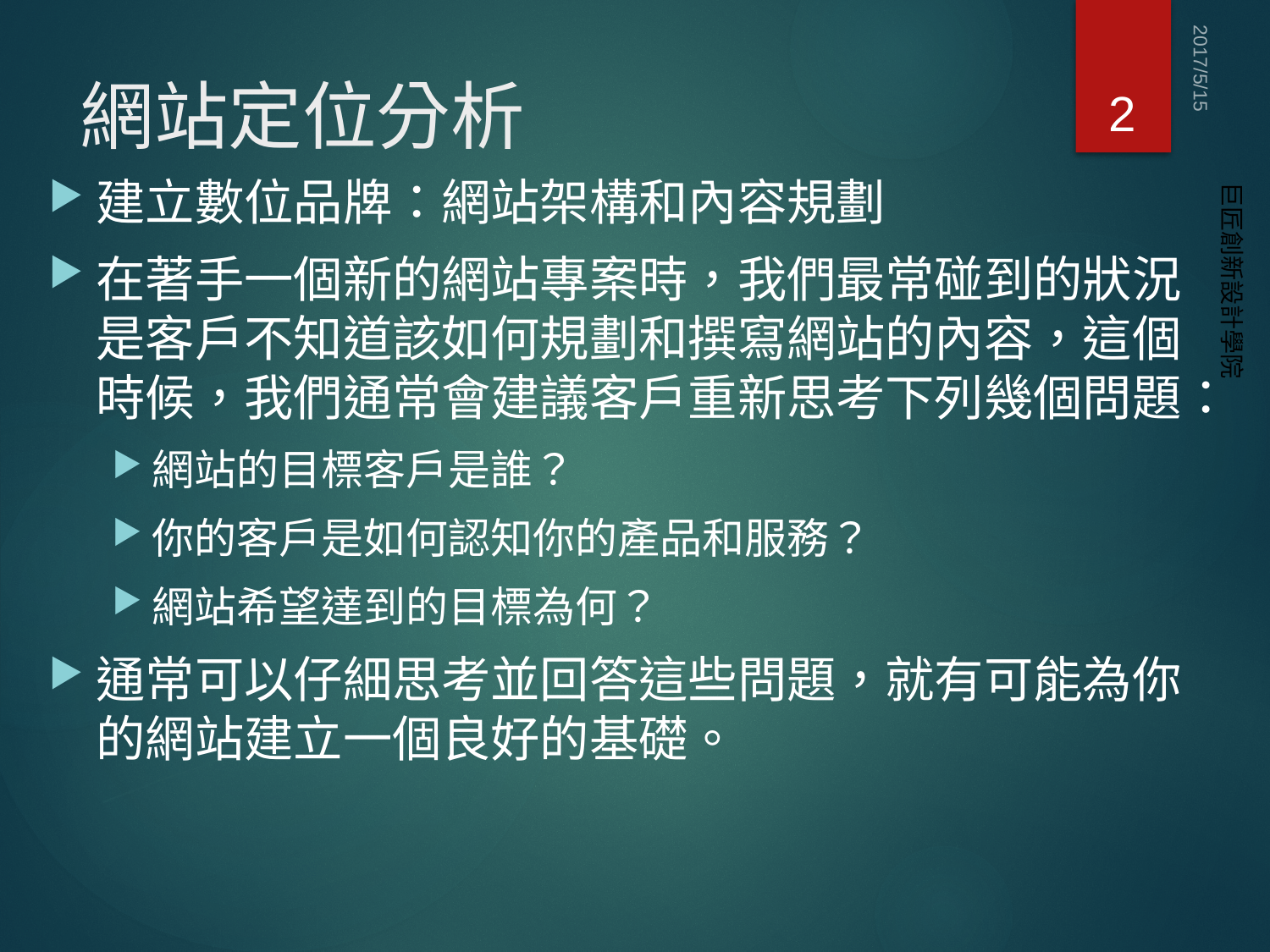

2
# 網站定位分析
2017/5/15
建立數位品牌：網站架構和內容規劃
在著手一個新的網站專案時，我們最常碰到的狀況是客戶不知道該如何規劃和撰寫網站的內容，這個時候，我們通常會建議客戶重新思考下列幾個問題：
網站的目標客戶是誰？
你的客戶是如何認知你的產品和服務？
網站希望達到的目標為何？
通常可以仔細思考並回答這些問題，就有可能為你的網站建立一個良好的基礎。

巨匠創新設計學院